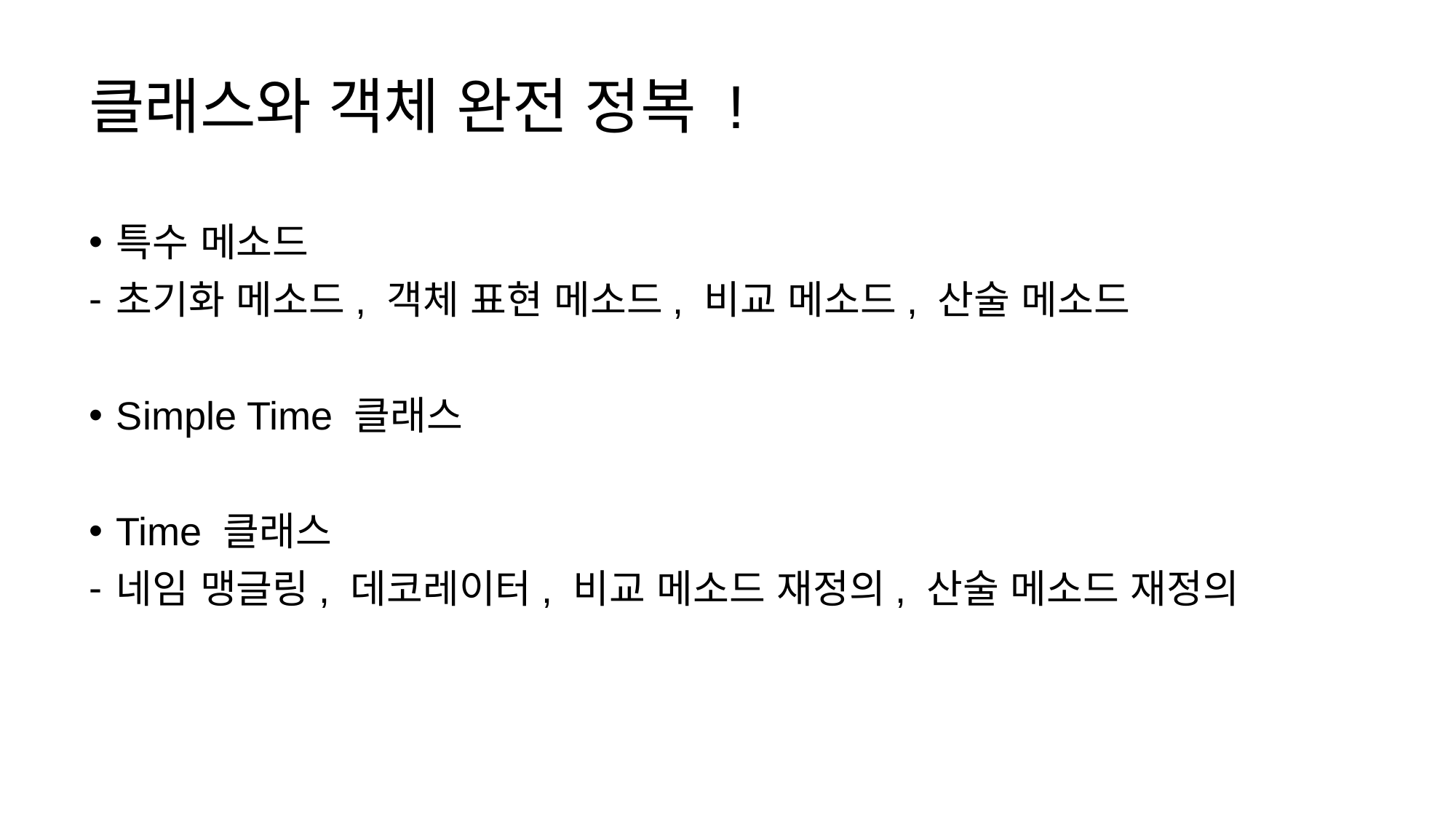

# 클래스와 객체 완전 정복 !
특수 메소드
초기화 메소드, 객체 표현 메소드, 비교 메소드, 산술 메소드

Simple Time 클래스

Time 클래스
네임 맹글링, 데코레이터, 비교 메소드 재정의, 산술 메소드 재정의